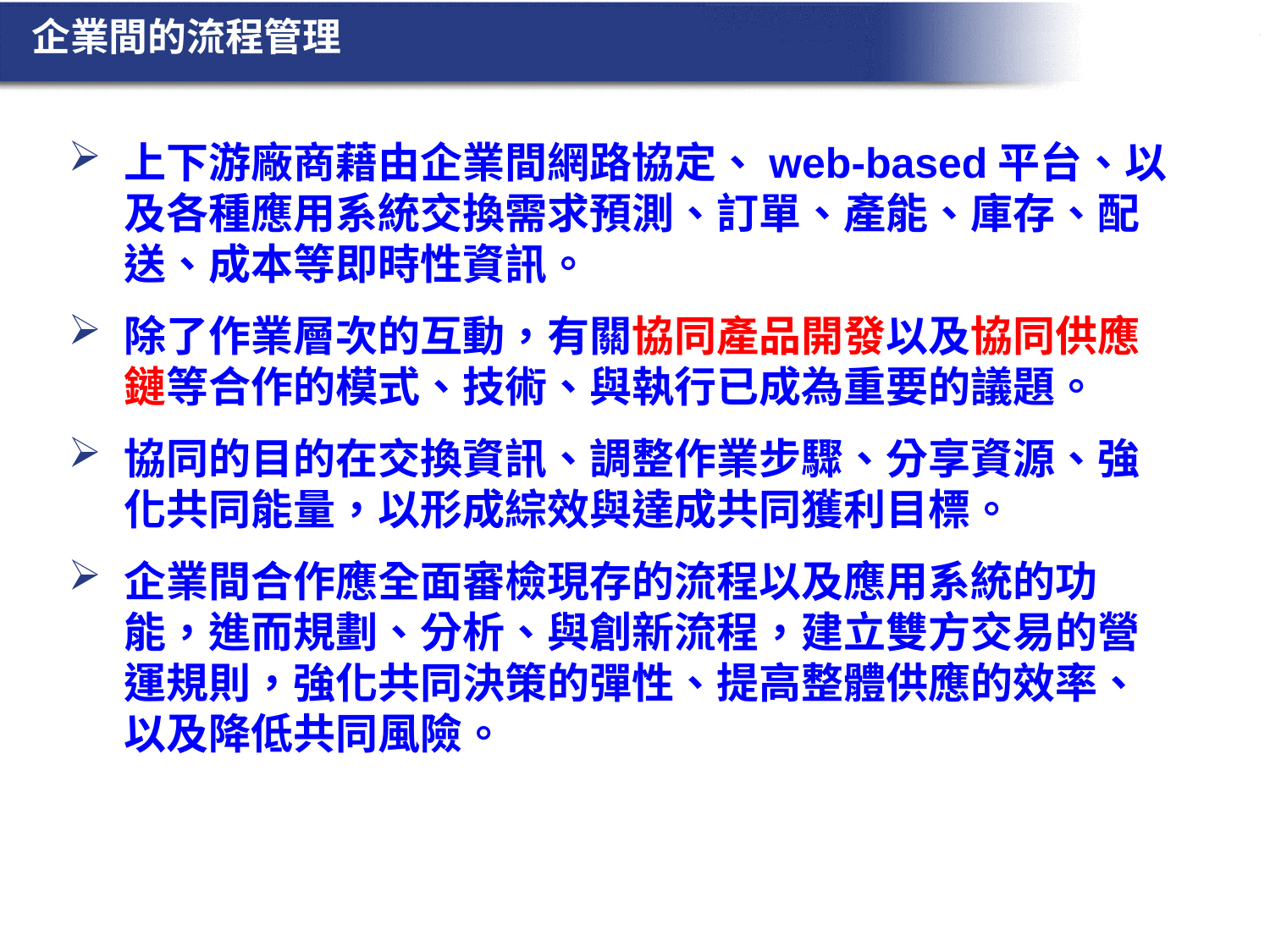

# 企業間的流程管理
上下游廠商藉由企業間網路協定、web-based平台、以及各種應用系統交換需求預測、訂單、產能、庫存、配送、成本等即時性資訊。
除了作業層次的互動，有關協同產品開發以及協同供應鏈等合作的模式、技術、與執行已成為重要的議題。
協同的目的在交換資訊、調整作業步驟、分享資源、強化共同能量，以形成綜效與達成共同獲利目標。
企業間合作應全面審檢現存的流程以及應用系統的功能，進而規劃、分析、與創新流程，建立雙方交易的營運規則，強化共同決策的彈性、提高整體供應的效率、以及降低共同風險。